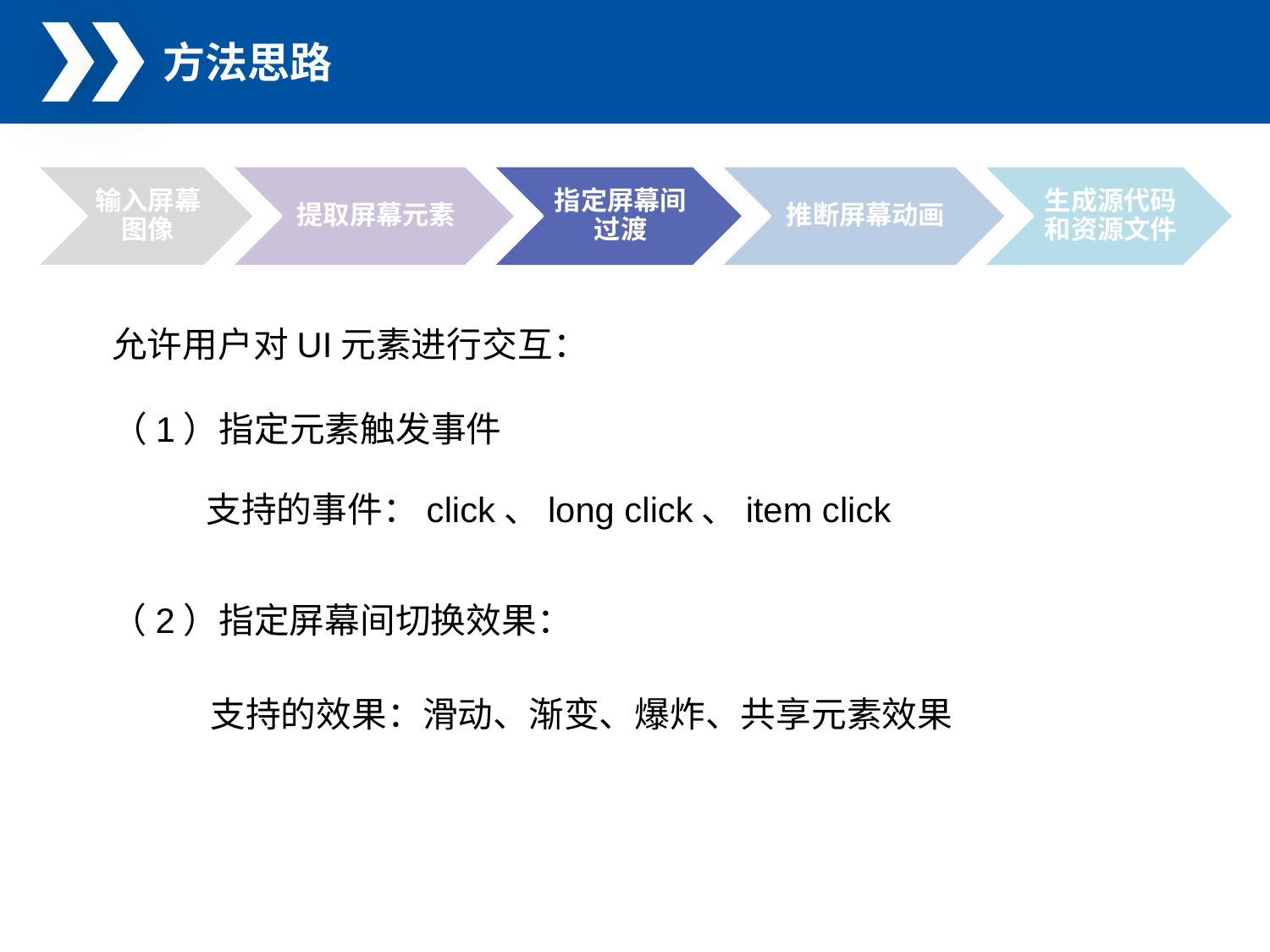

输入屏幕图像
提取屏幕元素
指定屏幕间过渡
推断屏幕动画
生成源代码和资源文件
允许用户对UI元素进行交互：

（1）指定元素触发事件
支持的事件：click、long click、item click
（2）指定屏幕间切换效果：
支持的效果：滑动、渐变、爆炸、共享元素效果